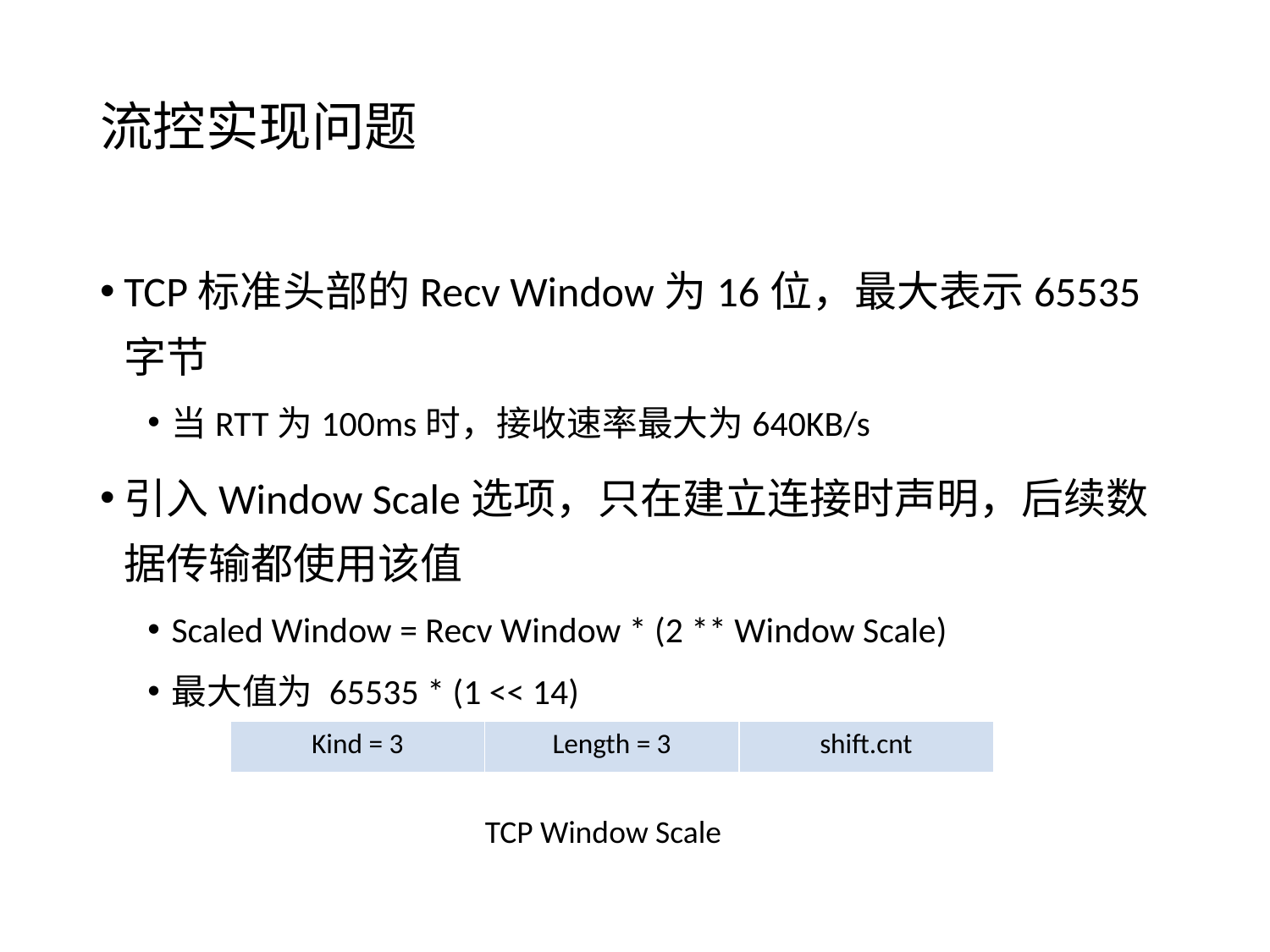

# 流控实现问题
TCP标准头部的Recv Window为16位，最大表示65535字节
当RTT为100ms时，接收速率最大为640KB/s
引入Window Scale选项，只在建立连接时声明，后续数据传输都使用该值
Scaled Window = Recv Window * (2 ** Window Scale)
最大值为 65535 * (1 << 14)

| Kind = 3 | Length = 3 | shift.cnt |
| --- | --- | --- |
TCP Window Scale
19